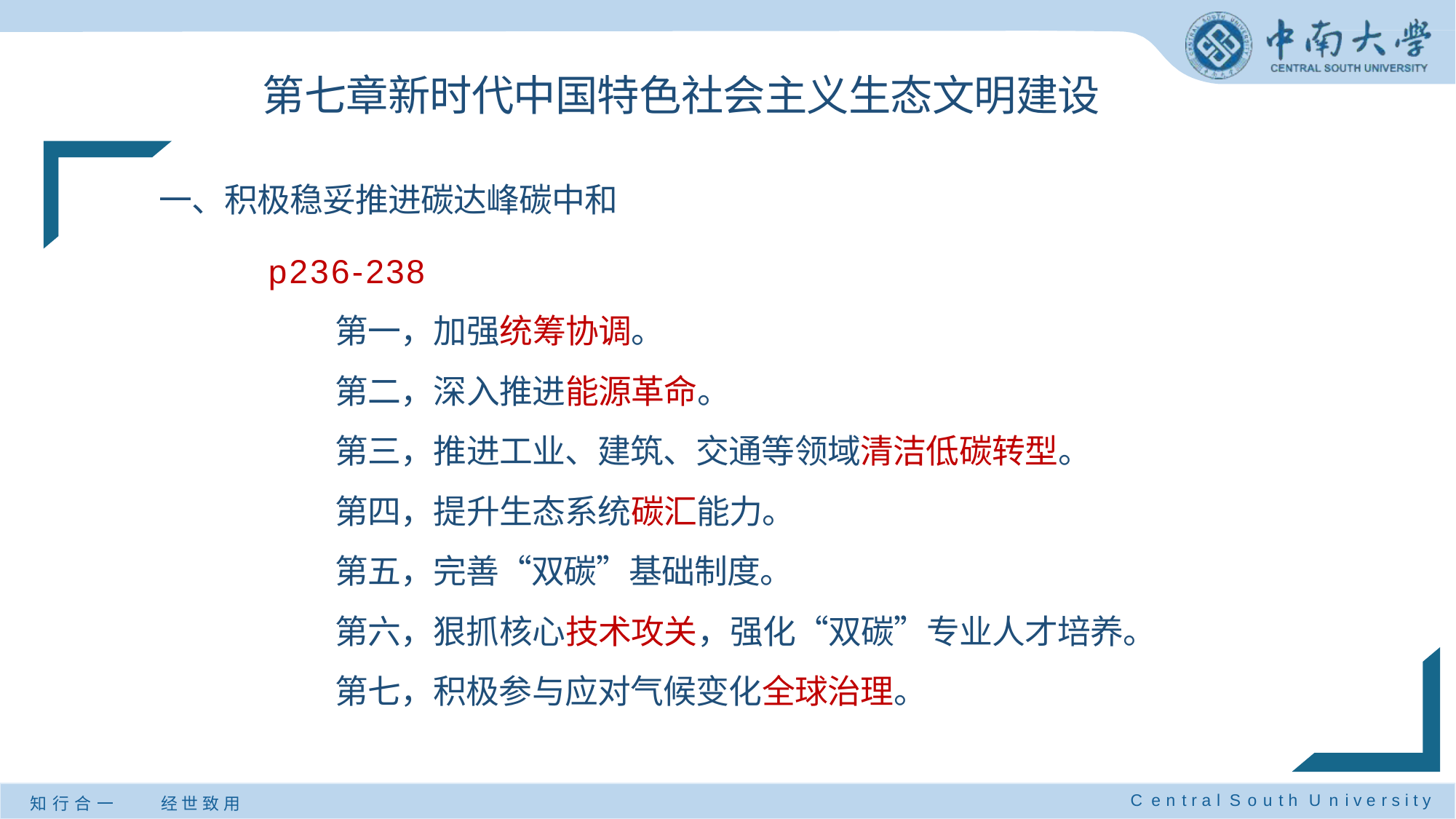

# 第七章新时代中国特色社会主义生态文明建设

一、积极稳妥推进碳达峰碳中和
p236-238
第一，加强统筹协调。
第二，深入推进能源革命。
第三，推进工业、建筑、交通等领域清洁低碳转型。第四，提升生态系统碳汇能力。
第五，完善“双碳”基础制度。
第六，狠抓核心技术攻关，强化“双碳”专业人才培养。第七，积极参与应对气候变化全球治理。

C e n t r a l S o u t h U n i v e r s i t y
知 行 合 一
经 世 致 用